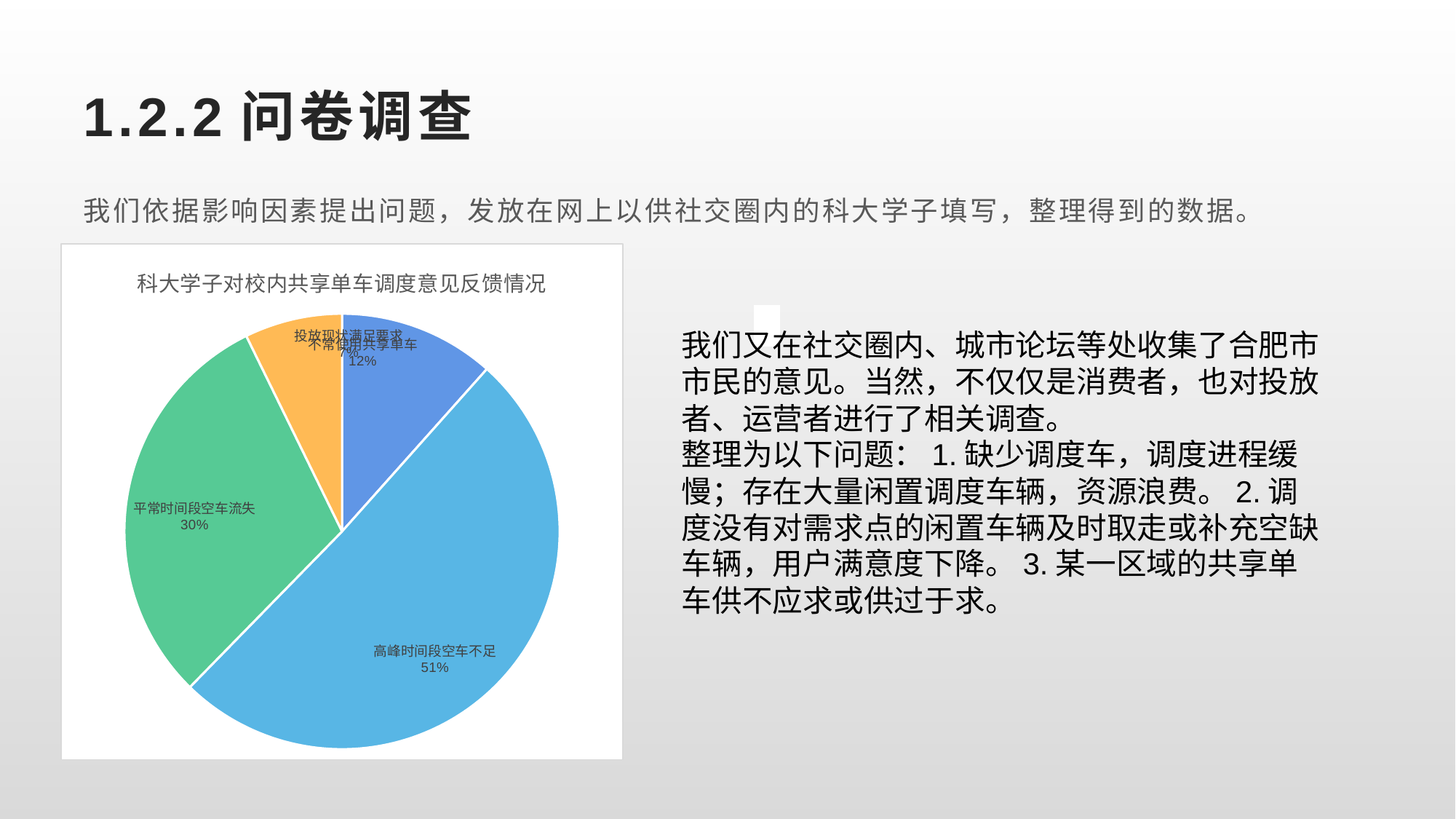

# 1.2.2问卷调查
我们依据影响因素提出问题，发放在网上以供社交圈内的科大学子填写，整理得到的数据。

### Chart: 科大学子对校内共享单车调度意见反馈情况

| Category | 科大学子对校内共享单车调度意见反馈情况
 |
|---|---|
| 不常使用共享单车 | 8.0 |
| 高峰时间段空车不足 | 35.0 |
| 平常时间段空车流失 | 21.0 |
| 投放现状满足要求 | 5.0 |
|  |  |
| --- | --- |
|  |  |
我们又在社交圈内、城市论坛等处收集了合肥市市民的意见。当然，不仅仅是消费者，也对投放者、运营者进行了相关调查。整理为以下问题：1.缺少调度车，调度进程缓慢；存在大量闲置调度车辆，资源浪费。2.调度没有对需求点的闲置车辆及时取走或补充空缺车辆，用户满意度下降。3.某一区域的共享单车供不应求或供过于求。